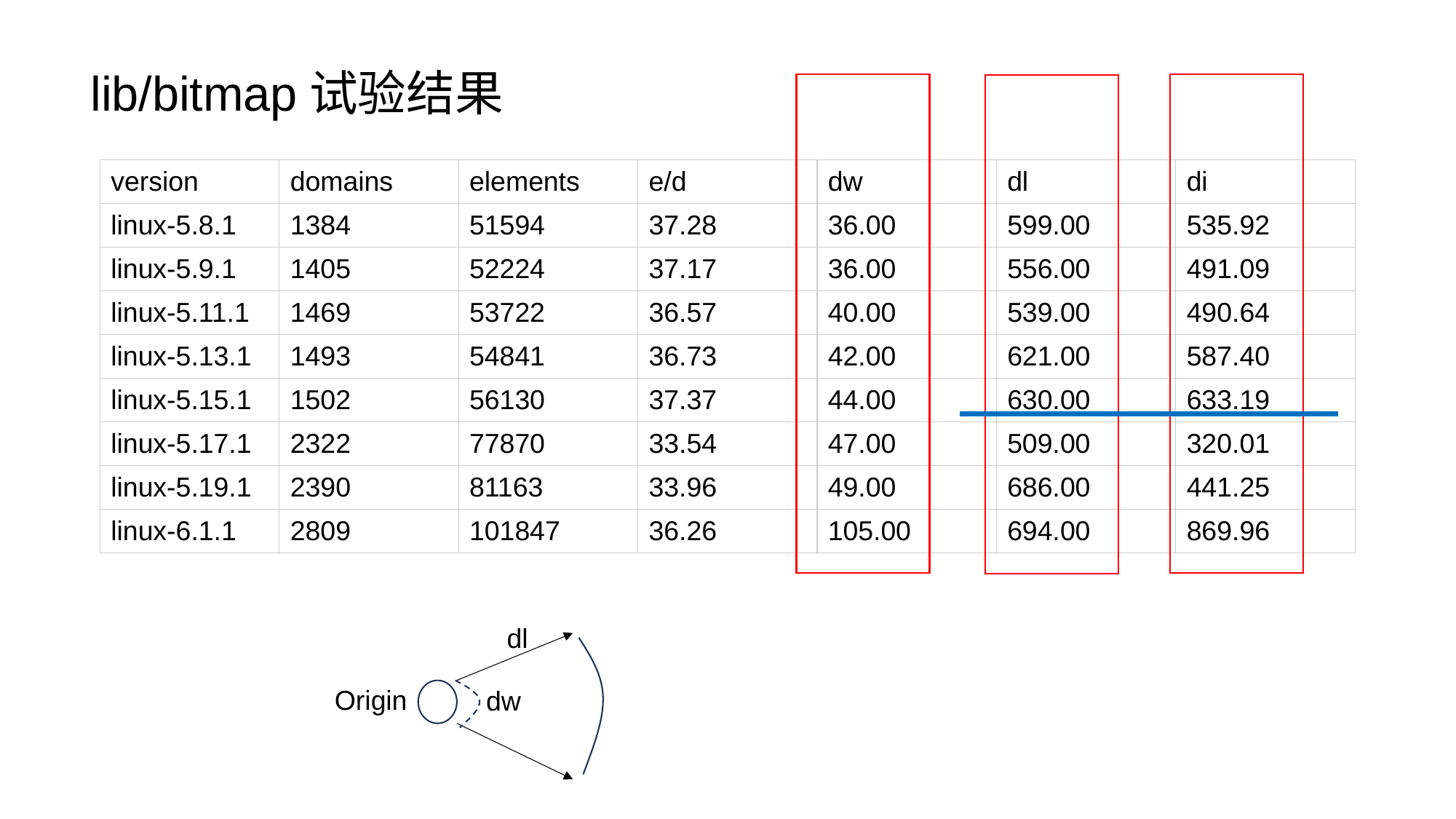

lib/bitmap试验结果

| version | domains | elements | e/d | dw | dl | di |
| --- | --- | --- | --- | --- | --- | --- |
| linux-5.8.1 | 1384 | 51594 | 37.28 | 36.00 | 599.00 | 535.92 |
| linux-5.9.1 | 1405 | 52224 | 37.17 | 36.00 | 556.00 | 491.09 |
| linux-5.11.1 | 1469 | 53722 | 36.57 | 40.00 | 539.00 | 490.64 |
| linux-5.13.1 | 1493 | 54841 | 36.73 | 42.00 | 621.00 | 587.40 |
| linux-5.15.1 | 1502 | 56130 | 37.37 | 44.00 | 630.00 | 633.19 |
| linux-5.17.1 | 2322 | 77870 | 33.54 | 47.00 | 509.00 | 320.01 |
| linux-5.19.1 | 2390 | 81163 | 33.96 | 49.00 | 686.00 | 441.25 |
| linux-6.1.1 | 2809 | 101847 | 36.26 | 105.00 | 694.00 | 869.96 |
dl

Origin
dw